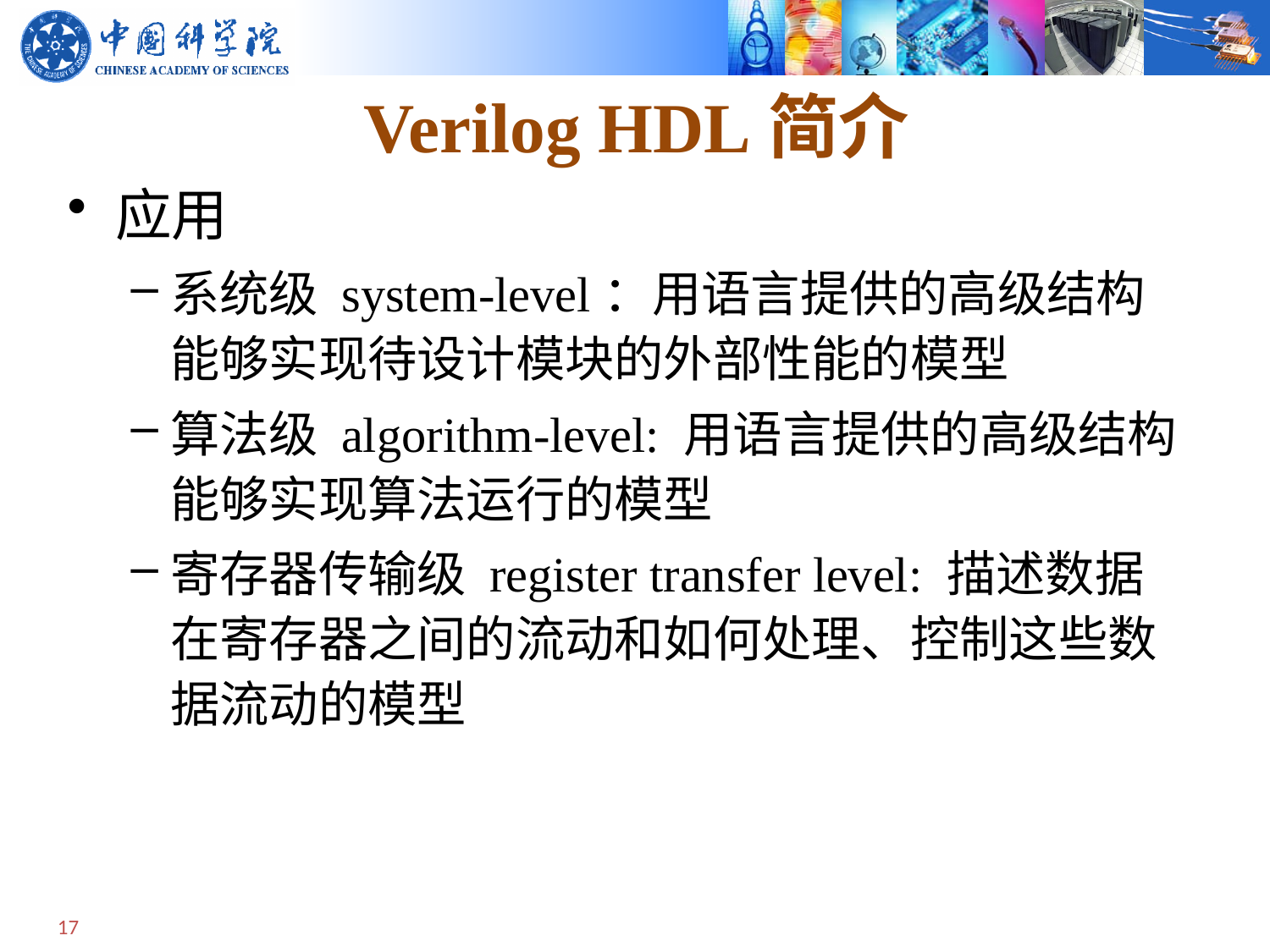

# Verilog HDL简介
应用
系统级 system-level：用语言提供的高级结构能够实现待设计模块的外部性能的模型
算法级 algorithm-level: 用语言提供的高级结构能够实现算法运行的模型
寄存器传输级 register transfer level: 描述数据在寄存器之间的流动和如何处理、控制这些数据流动的模型